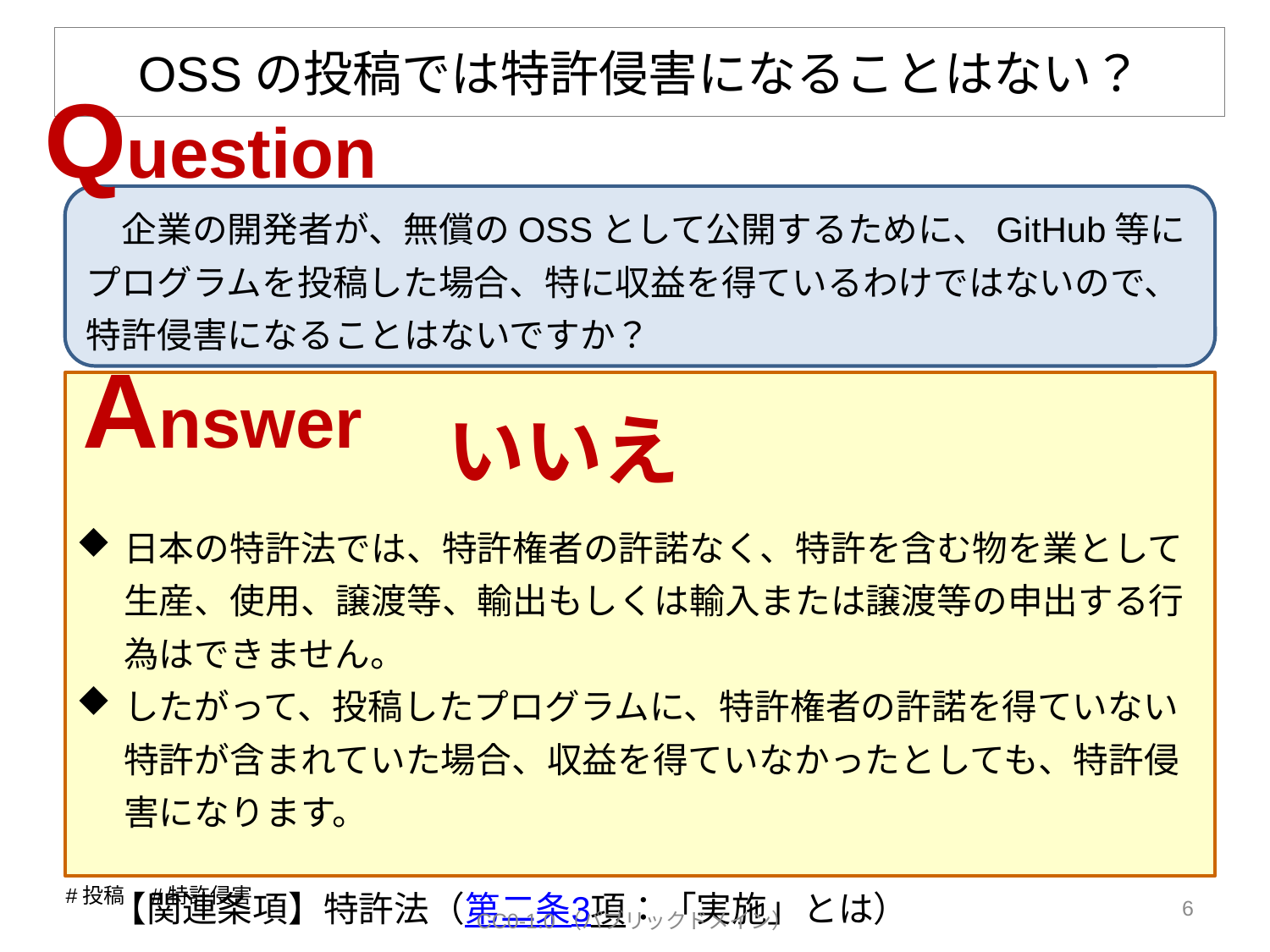

# OSSの投稿では特許侵害になることはない？
Question
　企業の開発者が、無償のOSSとして公開するために、GitHub等にプログラムを投稿した場合、特に収益を得ているわけではないので、特許侵害になることはないですか？
Answer

いいえ
日本の特許法では、特許権者の許諾なく、特許を含む物を業として生産、使用、譲渡等、輸出もしくは輸入または譲渡等の申出する行為はできません。
したがって、投稿したプログラムに、特許権者の許諾を得ていない特許が含まれていた場合、収益を得ていなかったとしても、特許侵害になります。

　【関連条項】特許法（第二条3項：「実施」とは）
#投稿　#特許侵害
6
CC0-1.0（パブリックドメイン）